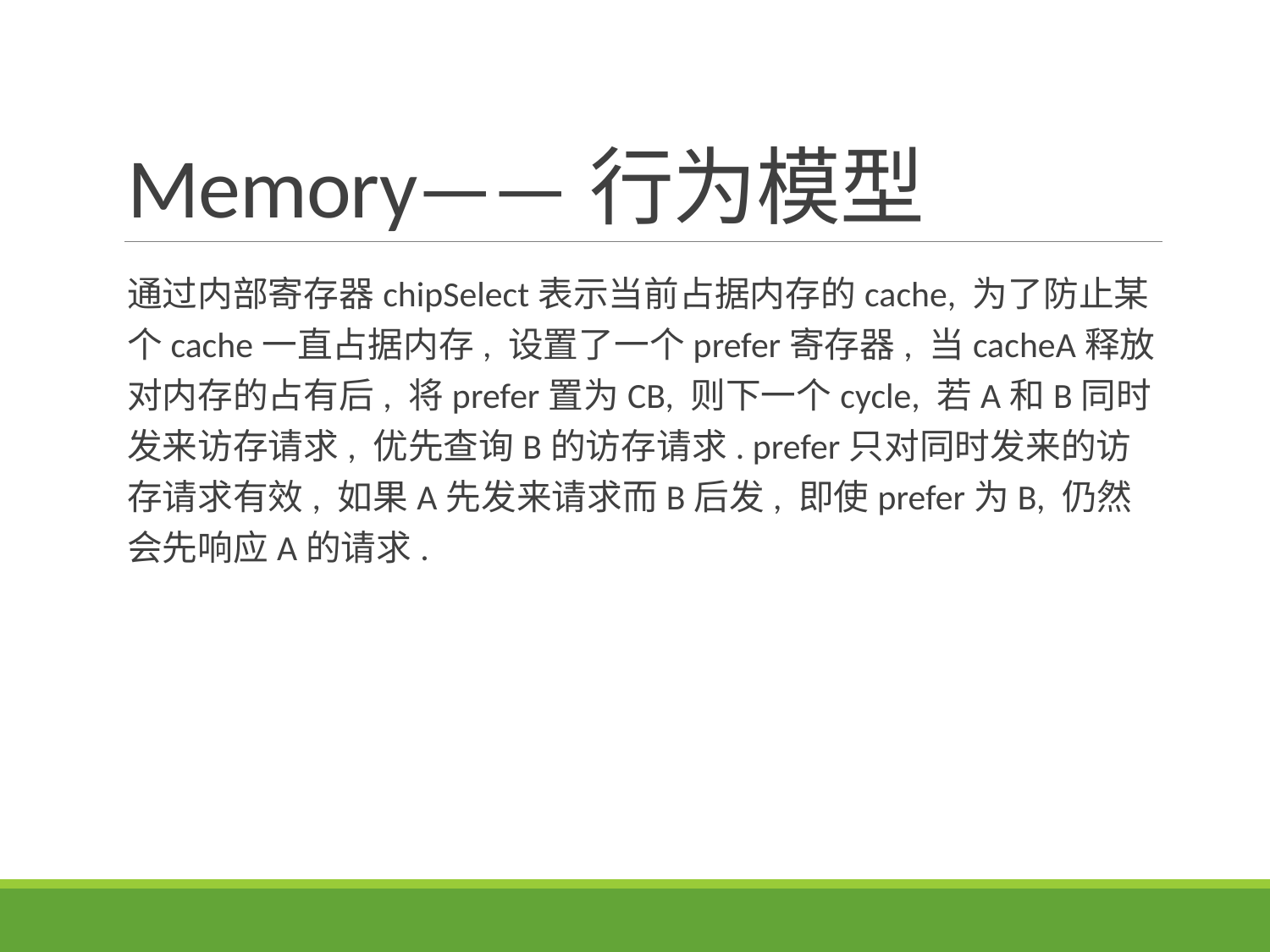

# Memory——行为模型
通过内部寄存器chipSelect表示当前占据内存的cache, 为了防止某个cache一直占据内存, 设置了一个prefer寄存器, 当cacheA释放对内存的占有后, 将prefer置为CB, 则下一个cycle, 若A和B同时发来访存请求, 优先查询B的访存请求. prefer只对同时发来的访存请求有效, 如果A先发来请求而B后发, 即使prefer为B, 仍然会先响应A的请求.